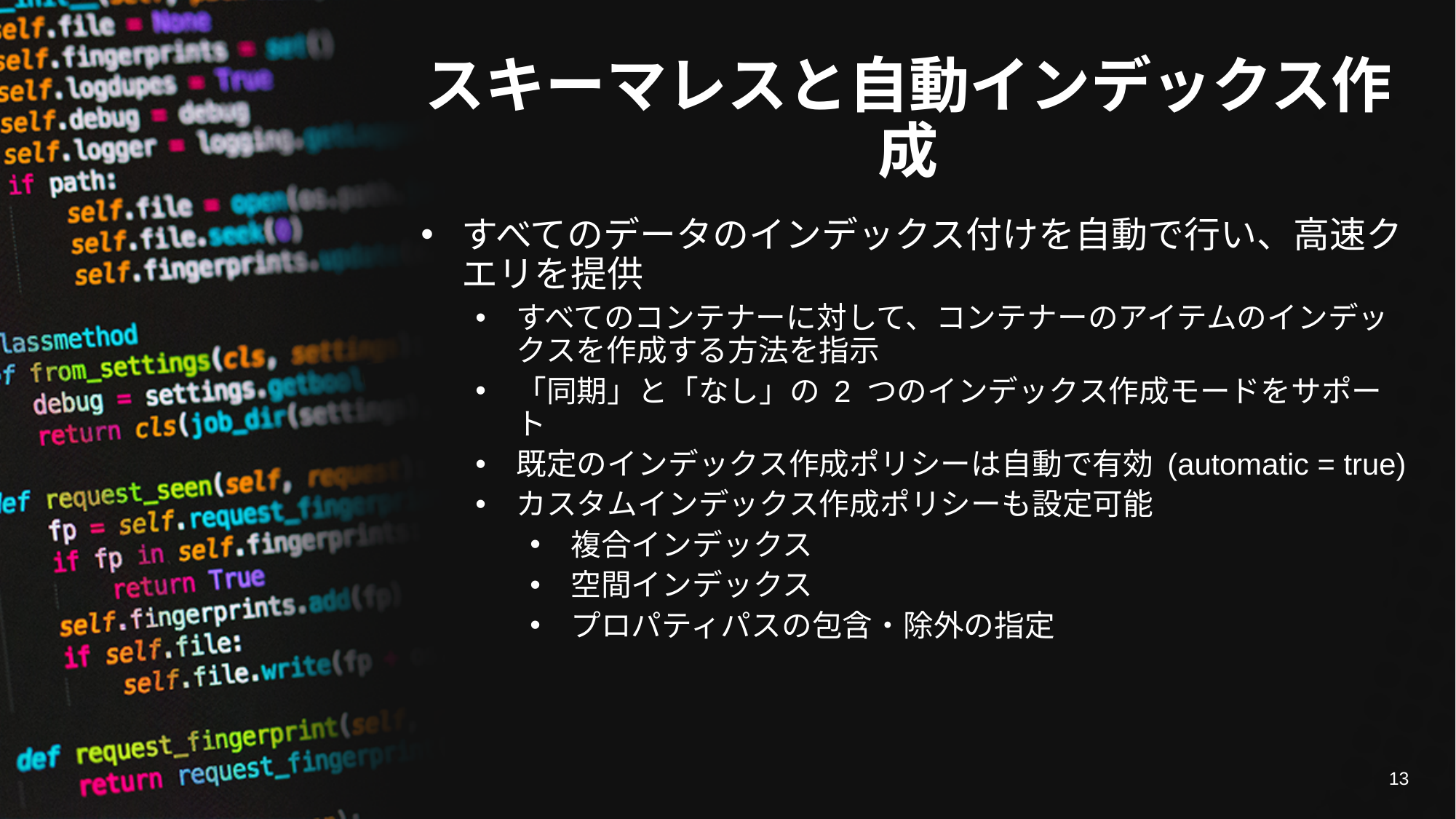

# スキーマレスと自動インデックス作成
すべてのデータのインデックス付けを自動で行い、高速クエリを提供
すべてのコンテナーに対して、コンテナーのアイテムのインデックスを作成する方法を指示
「同期」と「なし」の 2 つのインデックス作成モードをサポート
既定のインデックス作成ポリシーは自動で有効 (automatic = true)
カスタムインデックス作成ポリシーも設定可能
複合インデックス
空間インデックス
プロパティパスの包含・除外の指定
13